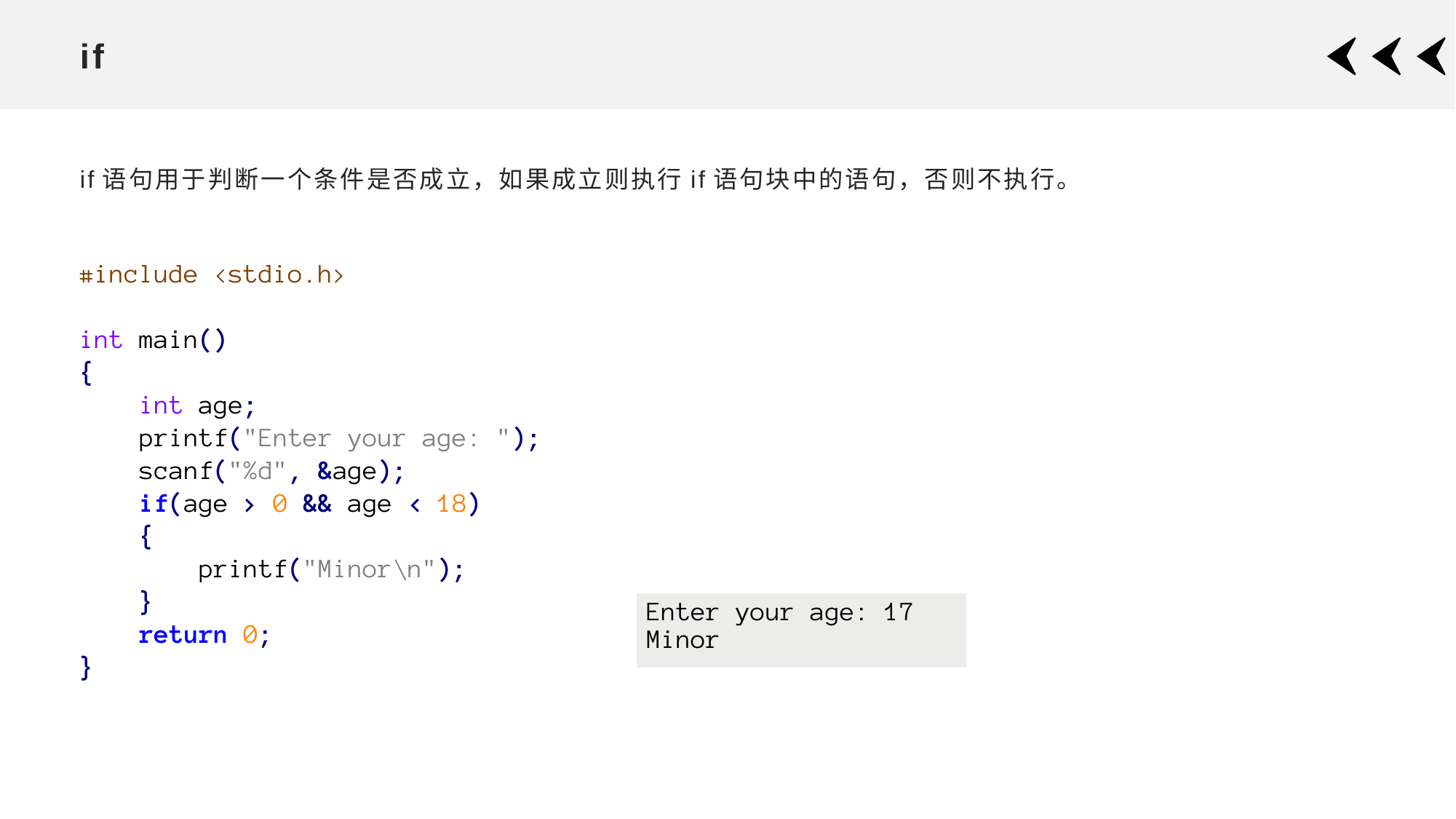

# if
if语句用于判断一个条件是否成立，如果成立则执行if语句块中的语句，否则不执行。
#include <stdio.h>

int main()
{
    int age;
    printf("Enter your age: ");
    scanf("%d", &age);
    if(age > 0 && age < 18)
    {
        printf("Minor\n");
    }
    return 0;
}
| Enter your age: 17 Minor |
| --- |